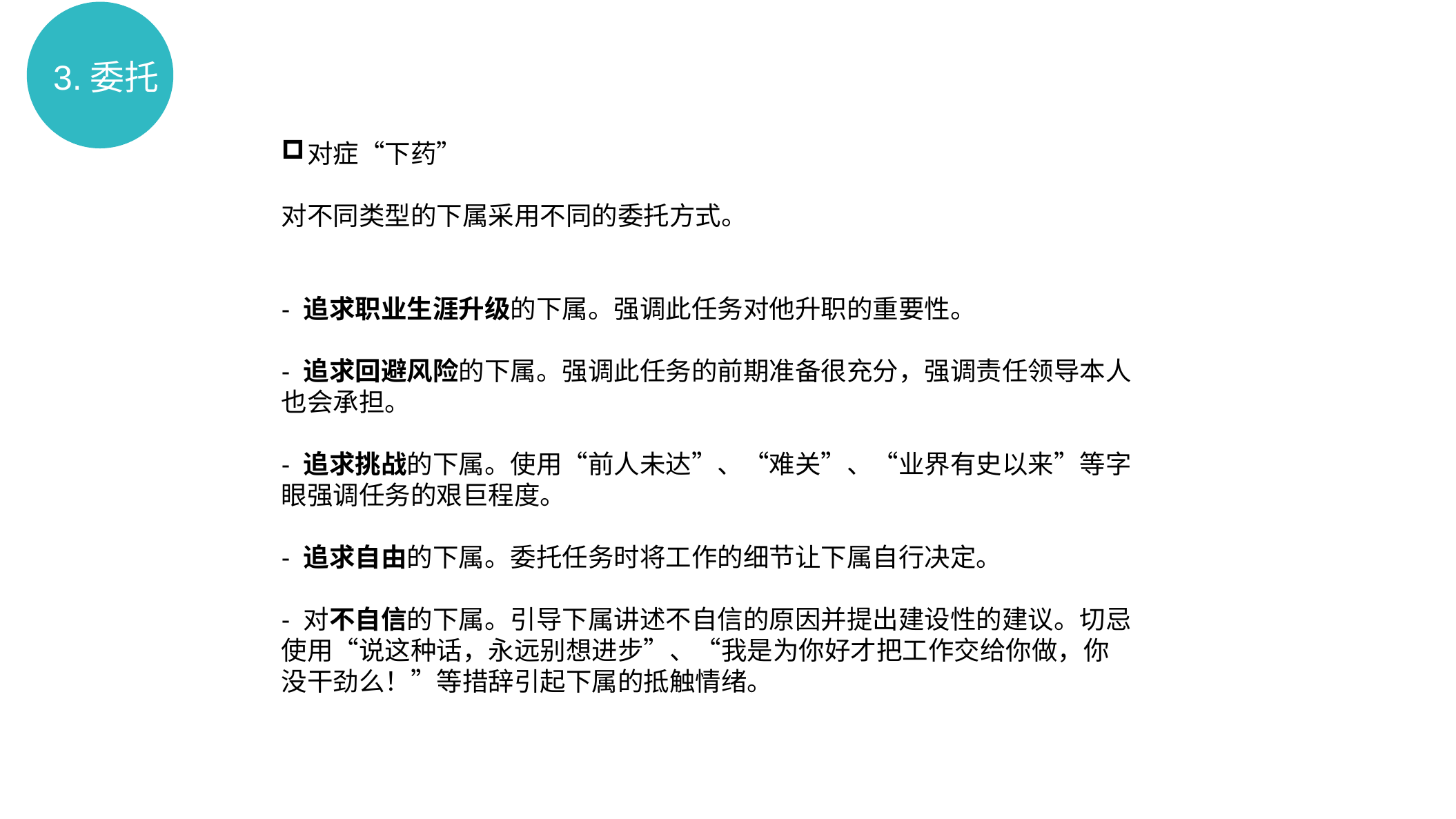

3.委托
对症“下药”

对不同类型的下属采用不同的委托方式。

- 追求职业生涯升级的下属。强调此任务对他升职的重要性。

- 追求回避风险的下属。强调此任务的前期准备很充分，强调责任领导本人也会承担。

- 追求挑战的下属。使用“前人未达”、“难关”、“业界有史以来”等字眼强调任务的艰巨程度。

- 追求自由的下属。委托任务时将工作的细节让下属自行决定。

- 对不自信的下属。引导下属讲述不自信的原因并提出建设性的建议。切忌使用“说这种话，永远别想进步”、“我是为你好才把工作交给你做，你没干劲么！”等措辞引起下属的抵触情绪。